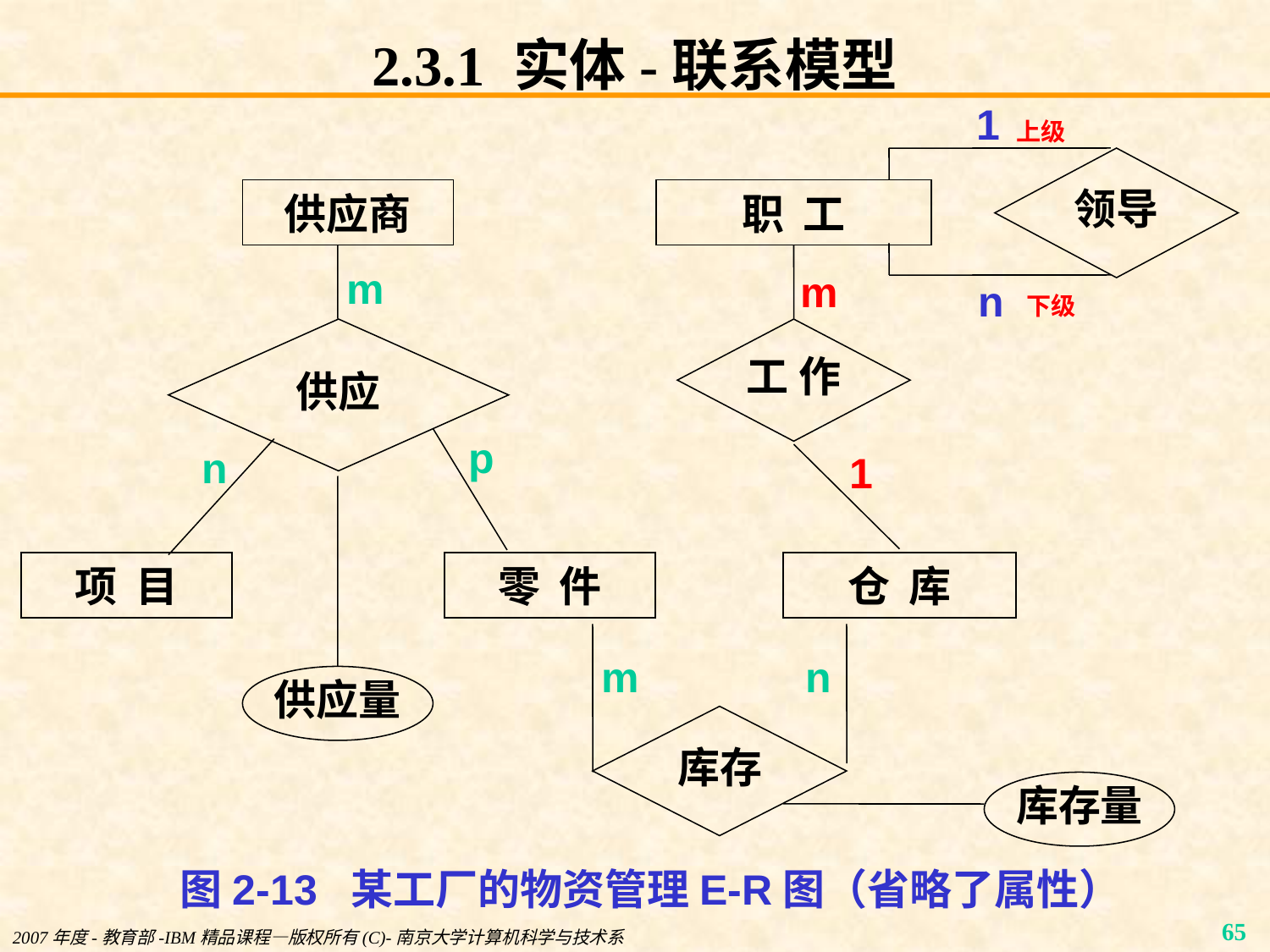

# 2.3.1 实体-联系模型
1

领导

n

上级
下级
供应商

m
供应

p

n

项  目
零  件
供应量
职  工

m
工 作

1
仓  库

m
n
库存
库存量

图2-13  某工厂的物资管理E-R图（省略了属性）
65
2007年度-教育部-IBM精品课程—版权所有(C)-南京大学计算机科学与技术系